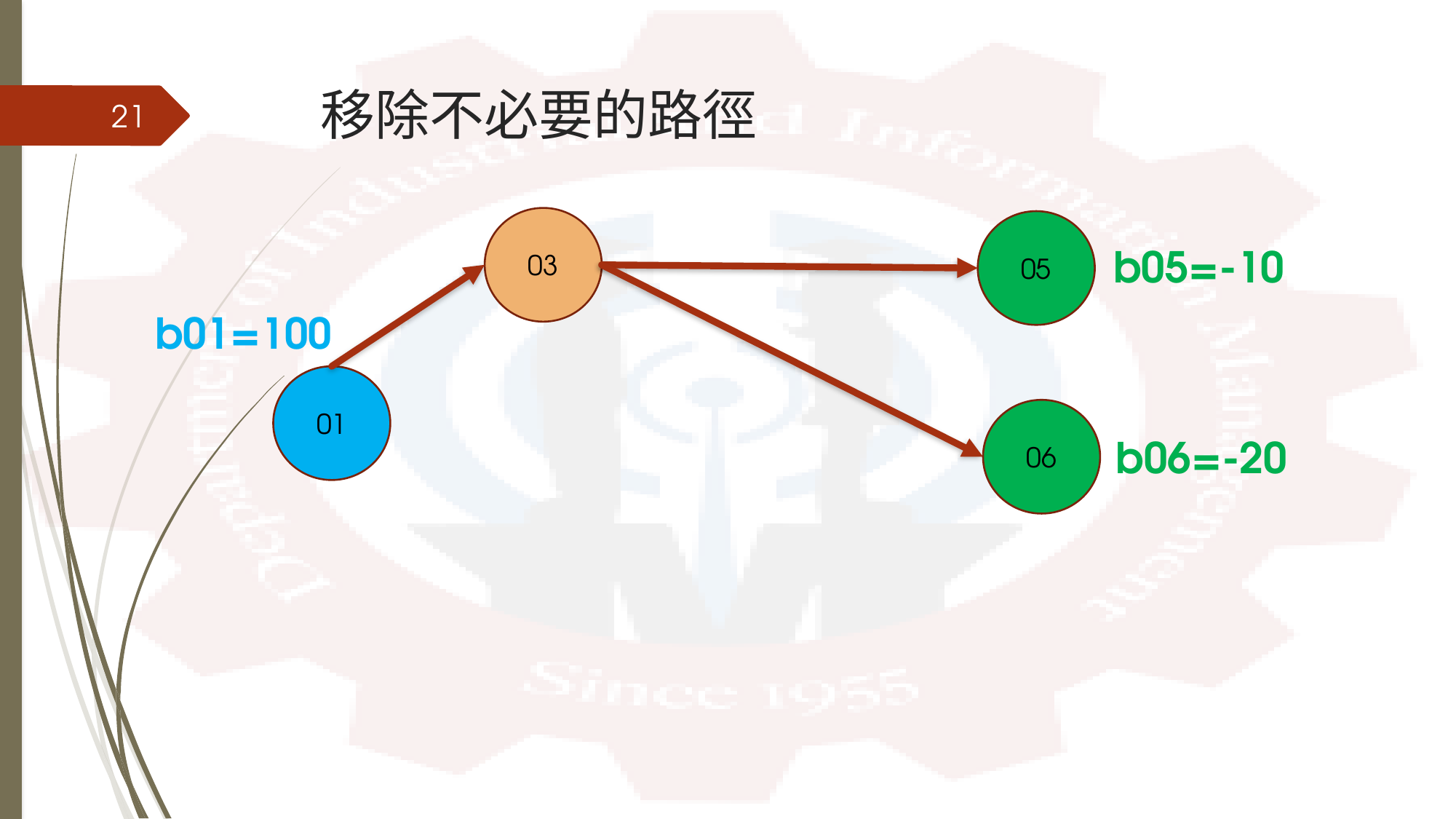

# 移除不必要的路徑
21
03
05
b05=-10
b01=100
01
06
b06=-20